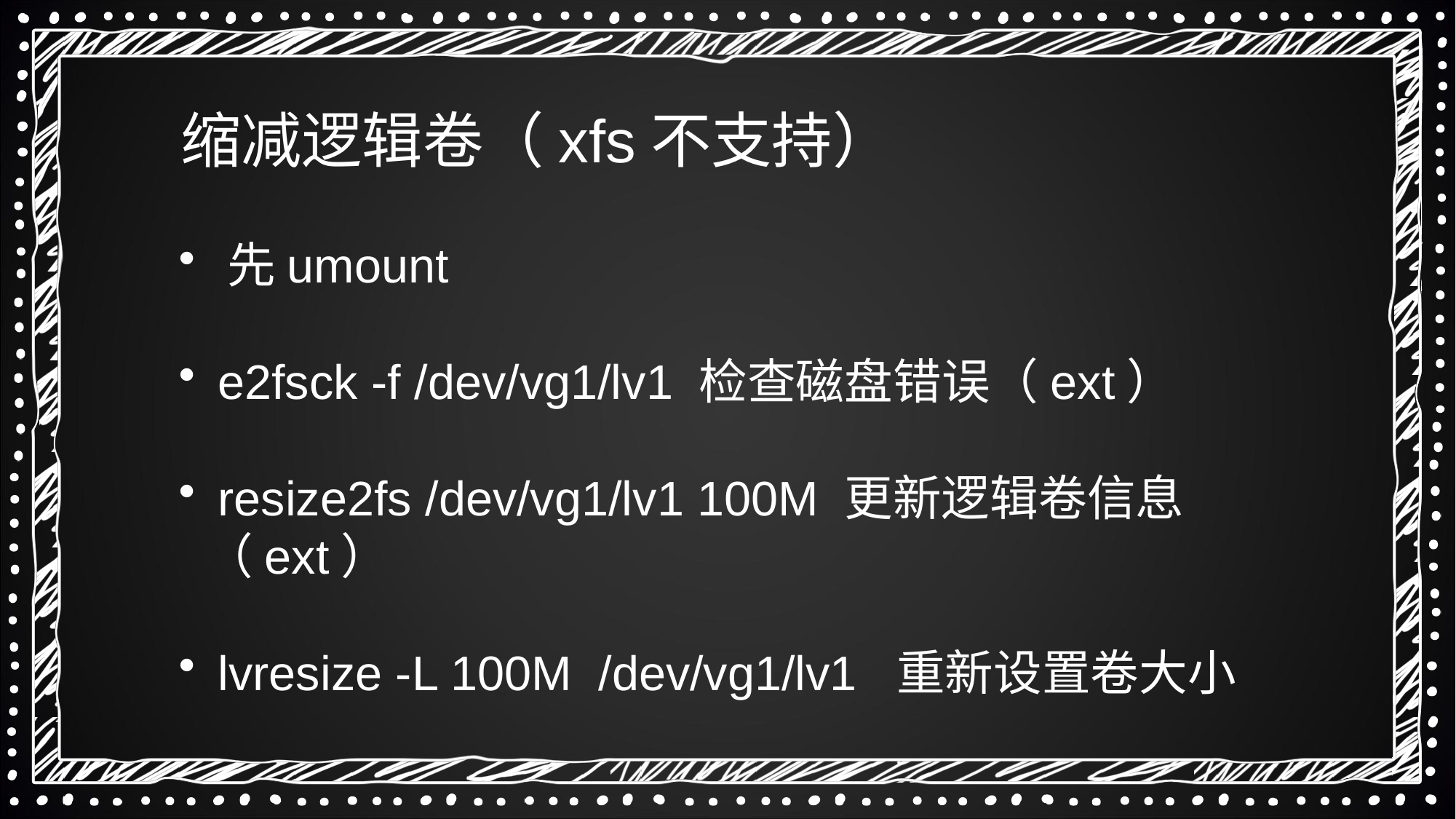

缩减逻辑卷（xfs不支持）
 先umount

 e2fsck -f /dev/vg1/lv1 检查磁盘错误（ext）

 resize2fs /dev/vg1/lv1 100M 更新逻辑卷信息（ext）

 lvresize -L 100M  /dev/vg1/lv1  重新设置卷大小